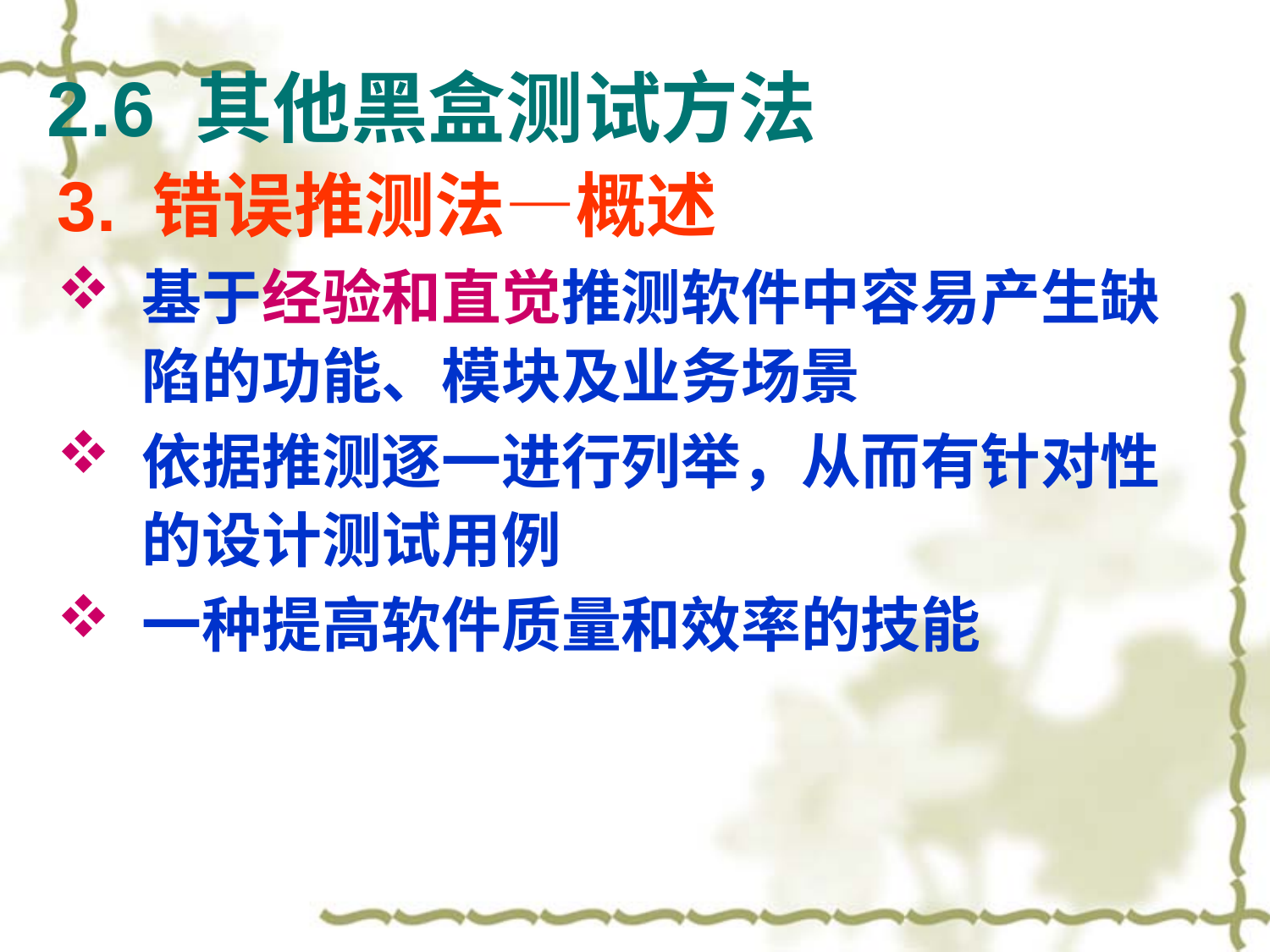

2.6 其他黑盒测试方法
3. 错误推测法—概述
基于经验和直觉推测软件中容易产生缺陷的功能、模块及业务场景
依据推测逐一进行列举，从而有针对性的设计测试用例
一种提高软件质量和效率的技能